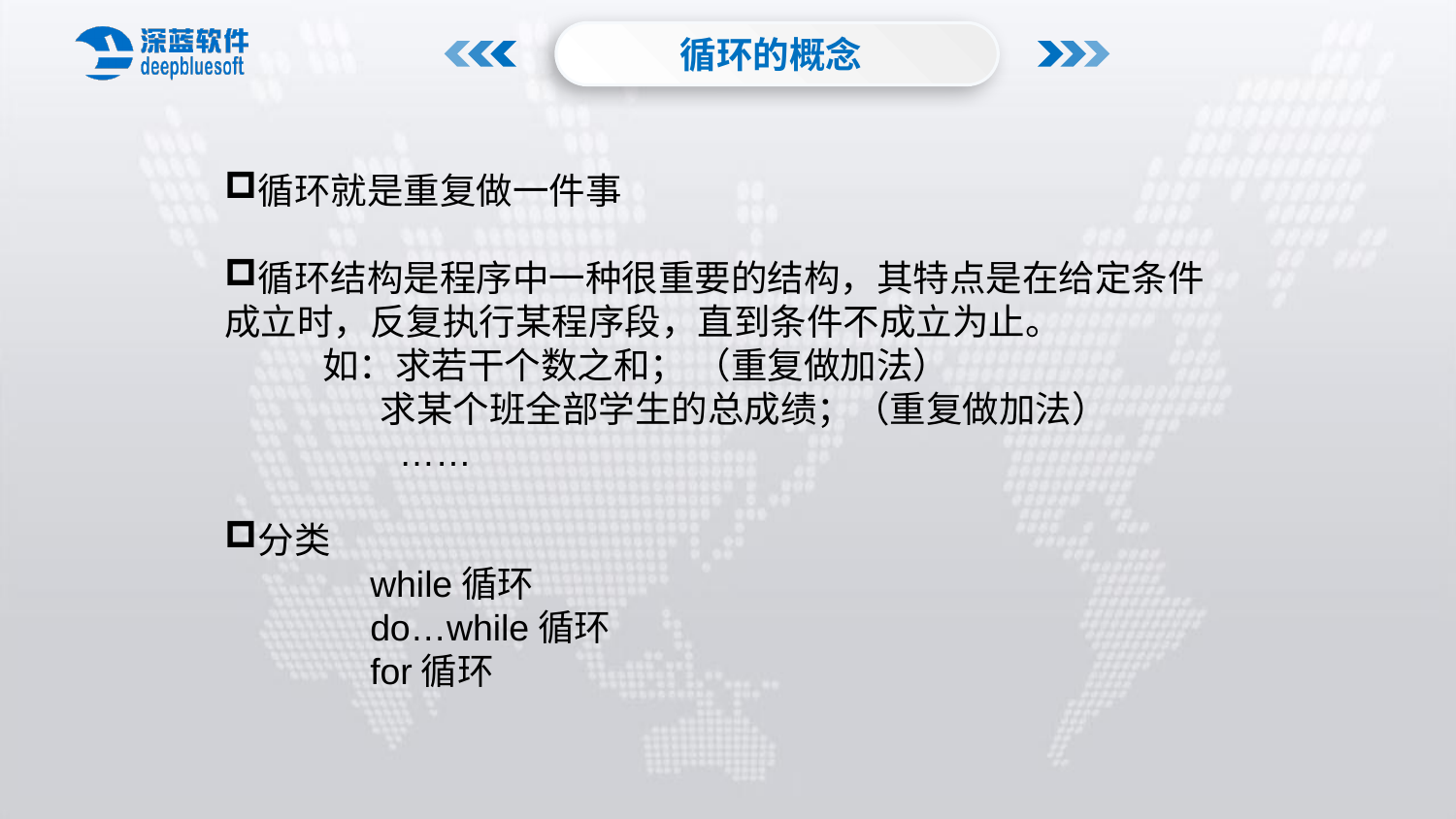

循环的概念

循环就是重复做一件事

循环结构是程序中一种很重要的结构，其特点是在给定条件成立时，反复执行某程序段，直到条件不成立为止。
  如：求若干个数之和； （重复做加法）
         求某个班全部学生的总成绩；（重复做加法）
          ……

分类
while循环
do…while循环
for循环